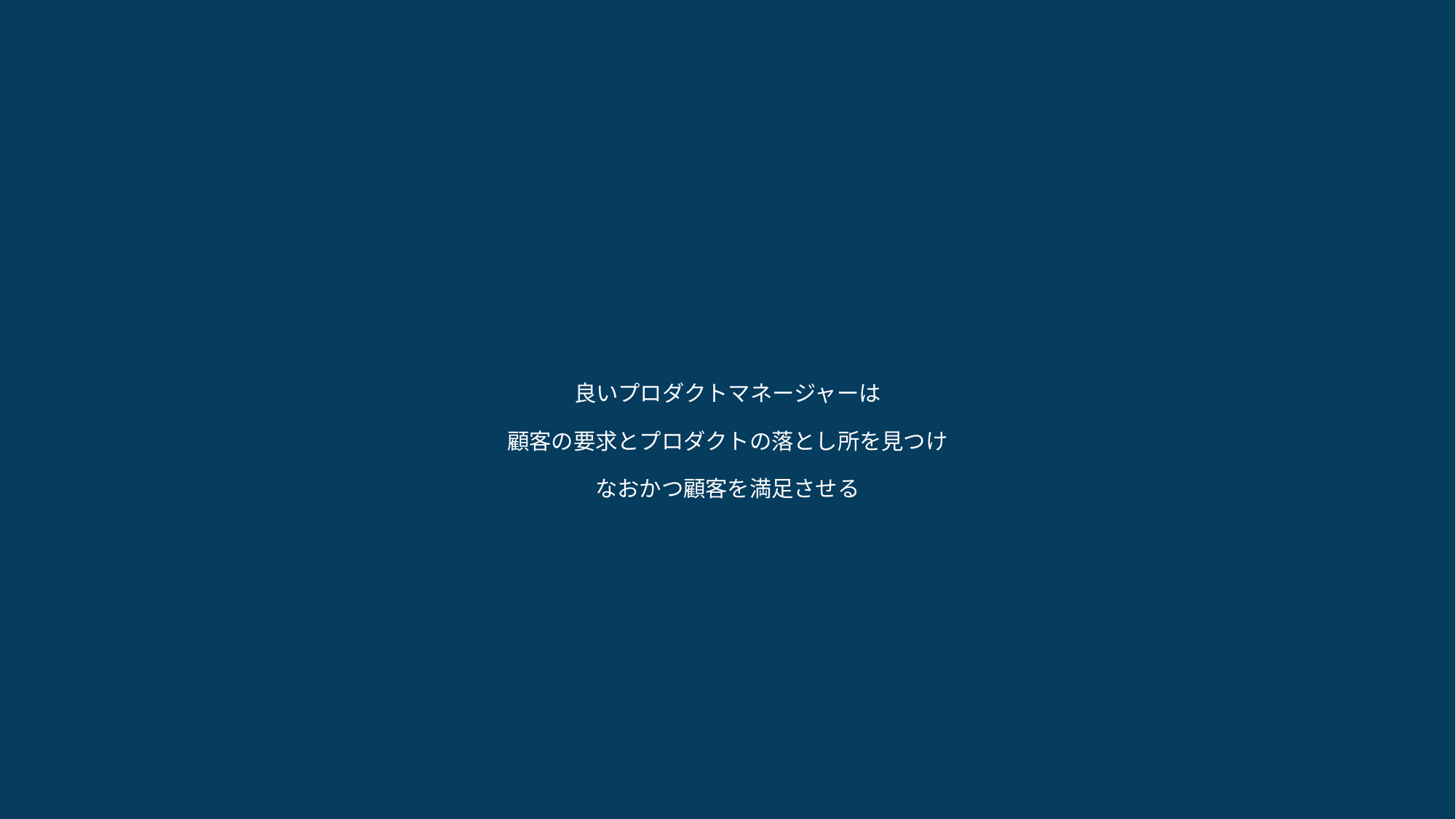

# 良いプロダクトマネージャーは 顧客の要求とプロダクトの落とし所を見つけ なおかつ顧客を満足させる